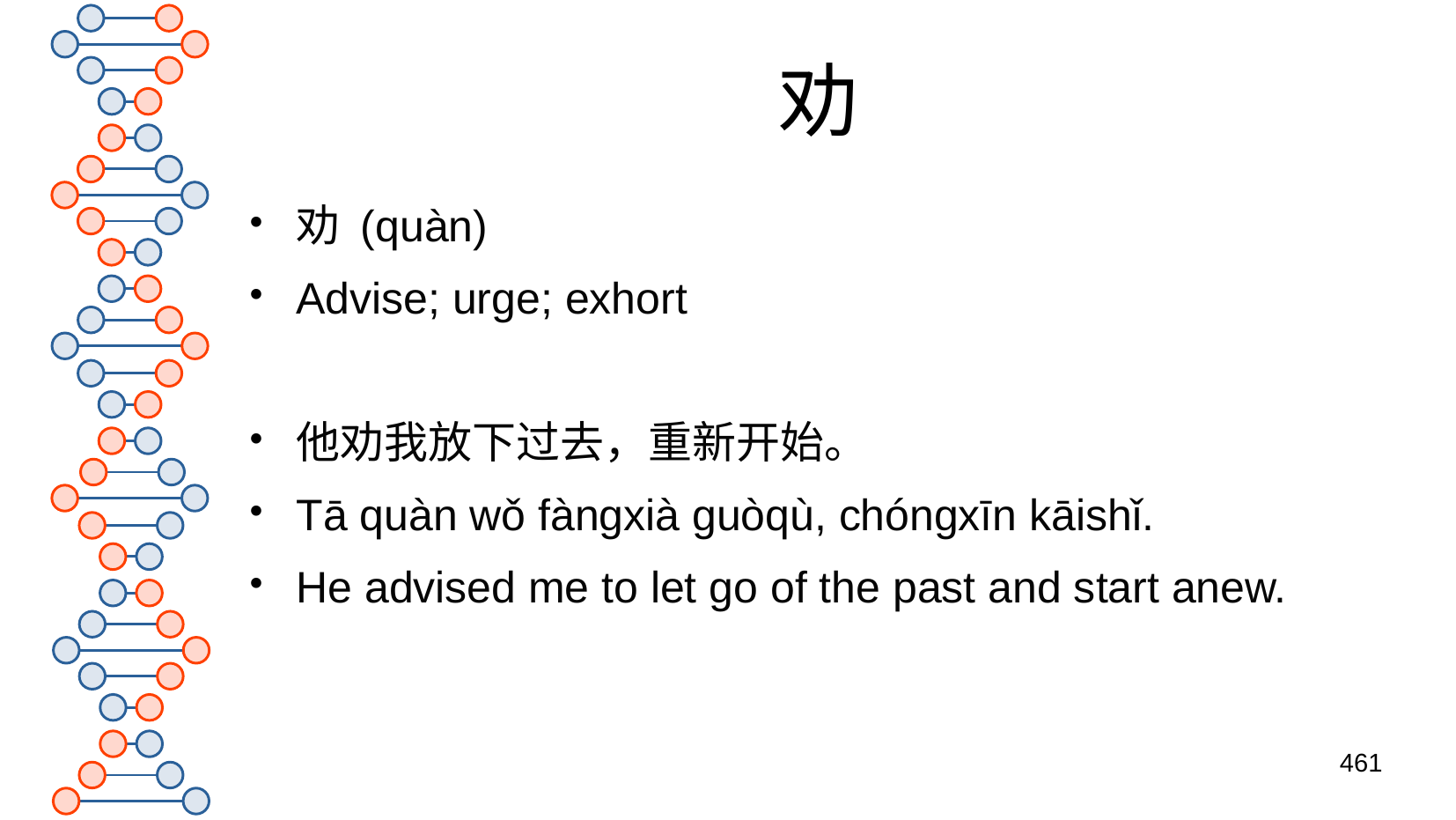

# 劝
劝 (quàn)
Advise; urge; exhort

他劝我放下过去，重新开始。
Tā quàn wǒ fàngxià guòqù, chóngxīn kāishǐ.
He advised me to let go of the past and start anew.

461